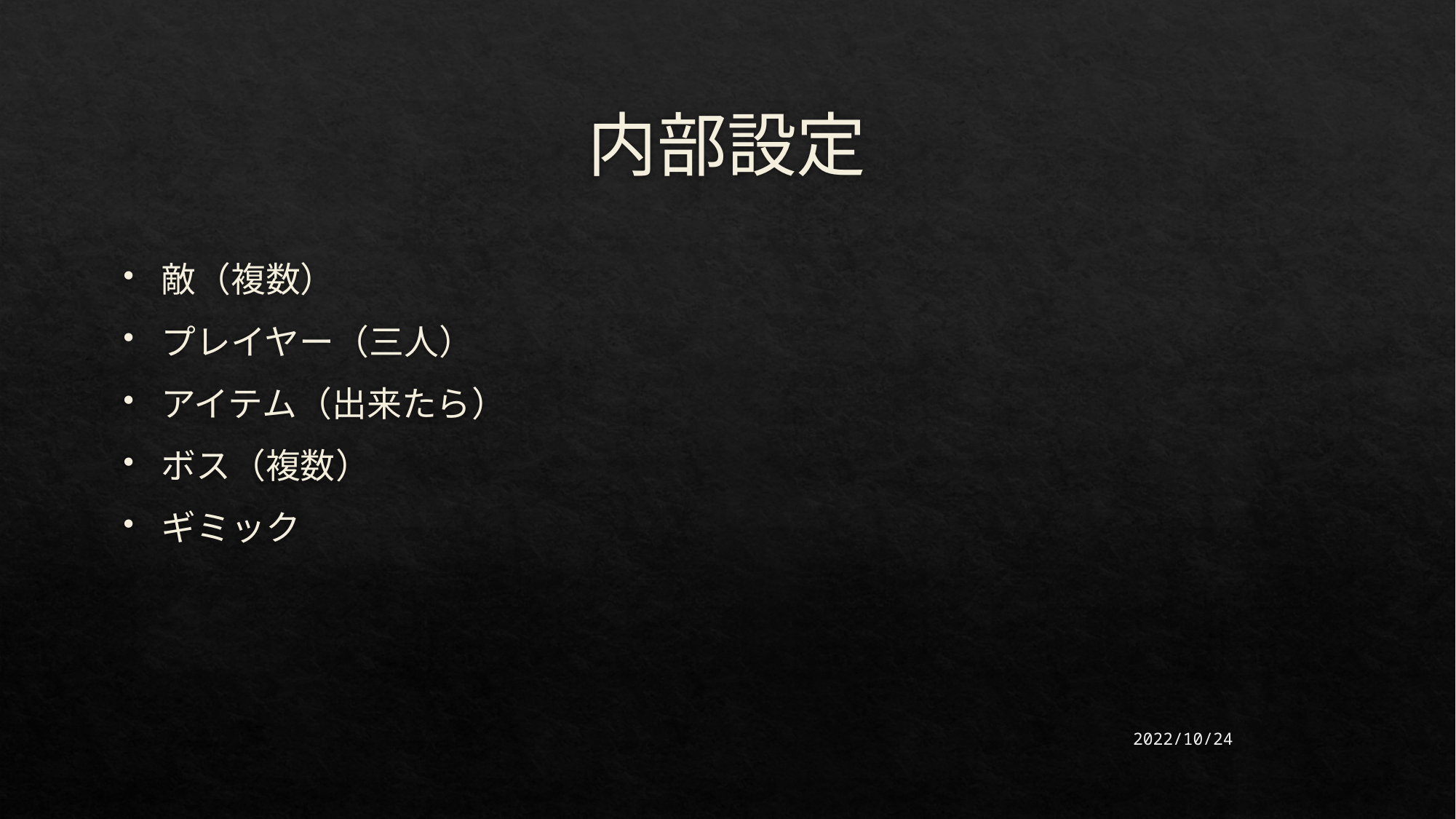

# 内部設定
敵（複数）
プレイヤー（三人）
アイテム（出来たら）
ボス（複数）
ギミック

2022/10/24